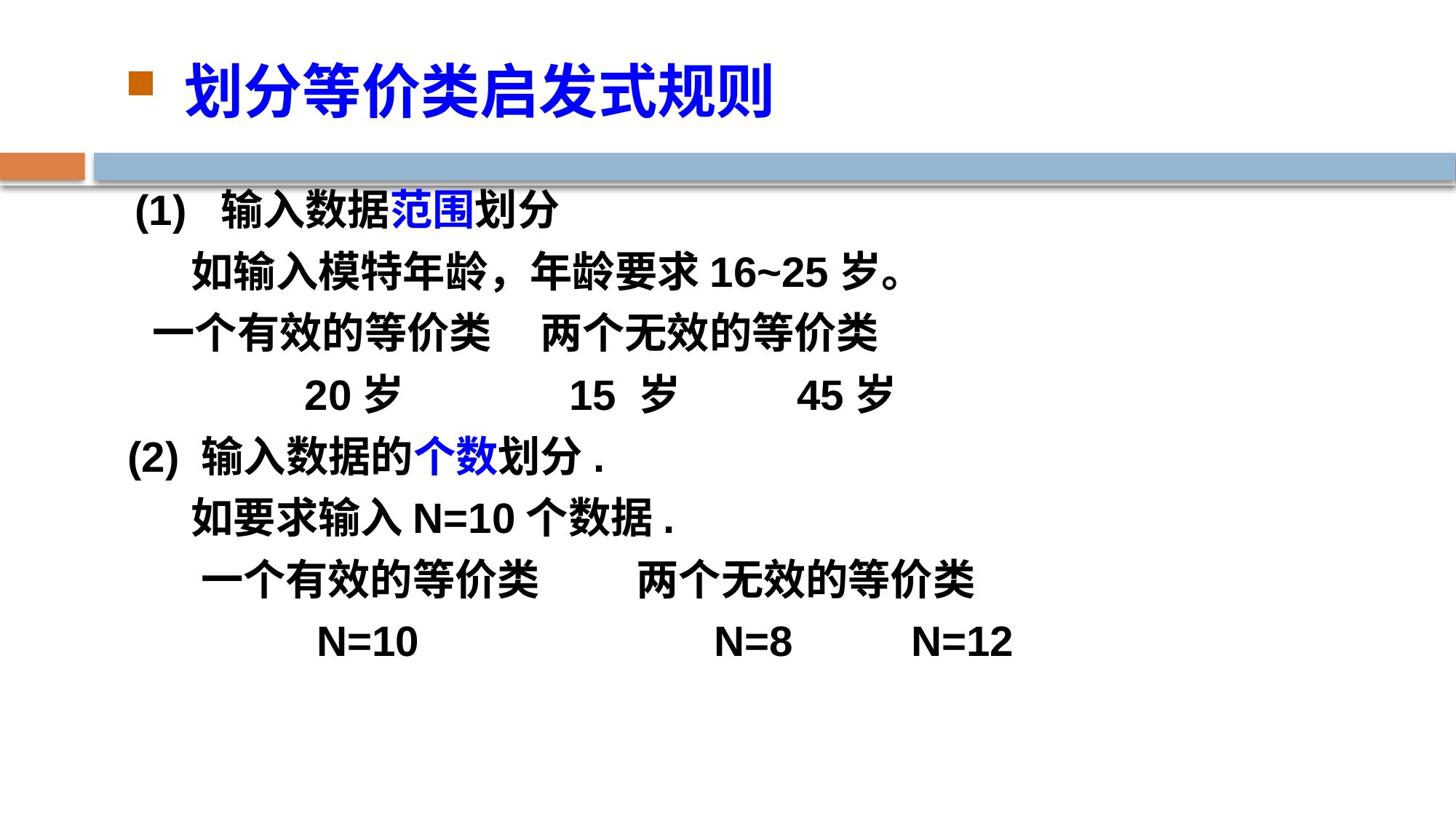

划分等价类启发式规则

 (1)  输入数据范围划分
        如输入模特年龄，年龄要求16~25岁。
    一个有效的等价类     两个无效的等价类
                 20岁                15 岁           45岁
  (2) 输入数据的个数划分.
        如要求输入N=10个数据.
         一个有效的等价类          两个无效的等价类
                  N=10                         N=8          N=12